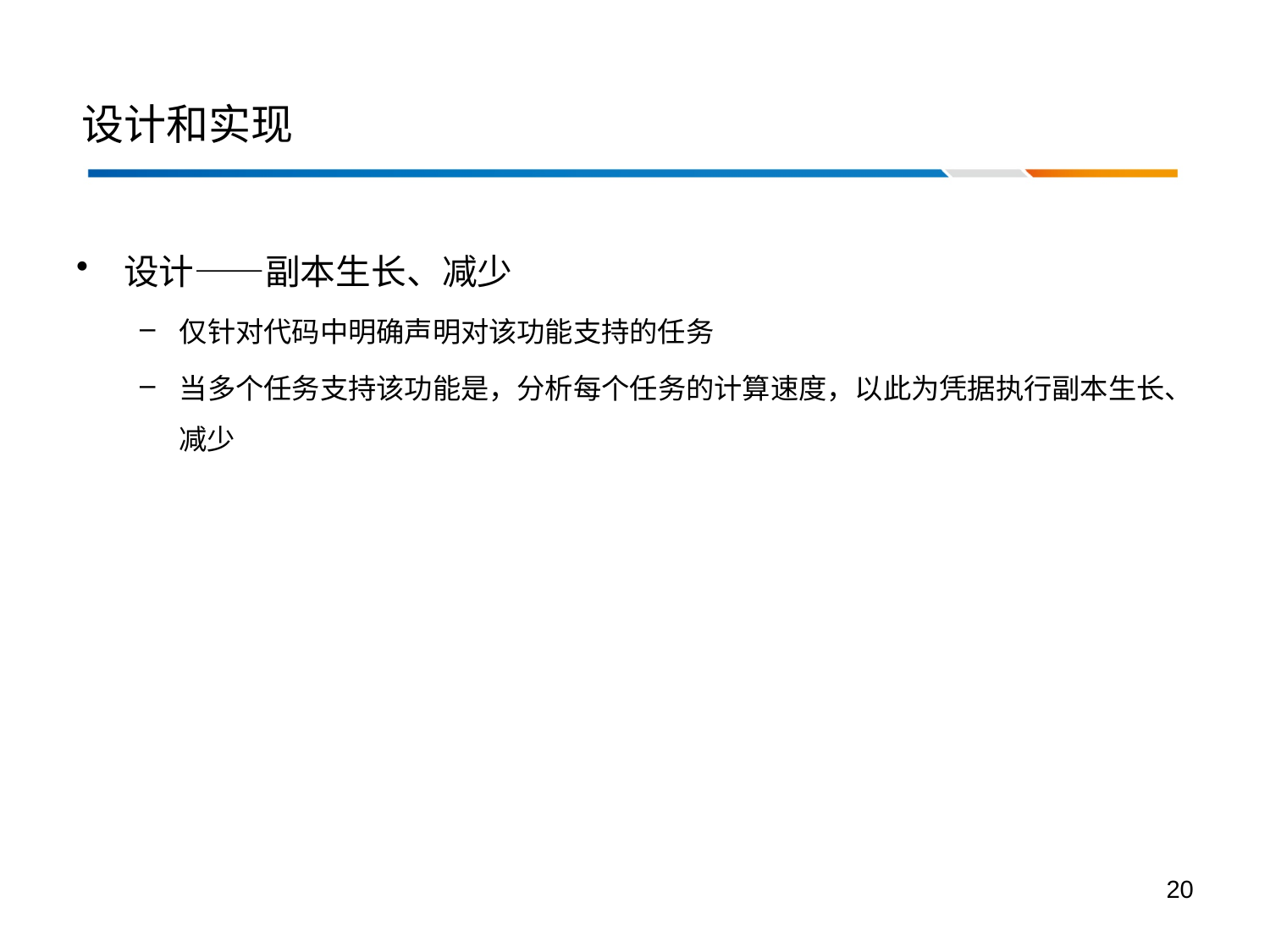

# 设计和实现
设计——副本生长、减少
仅针对代码中明确声明对该功能支持的任务
当多个任务支持该功能是，分析每个任务的计算速度，以此为凭据执行副本生长、减少
20